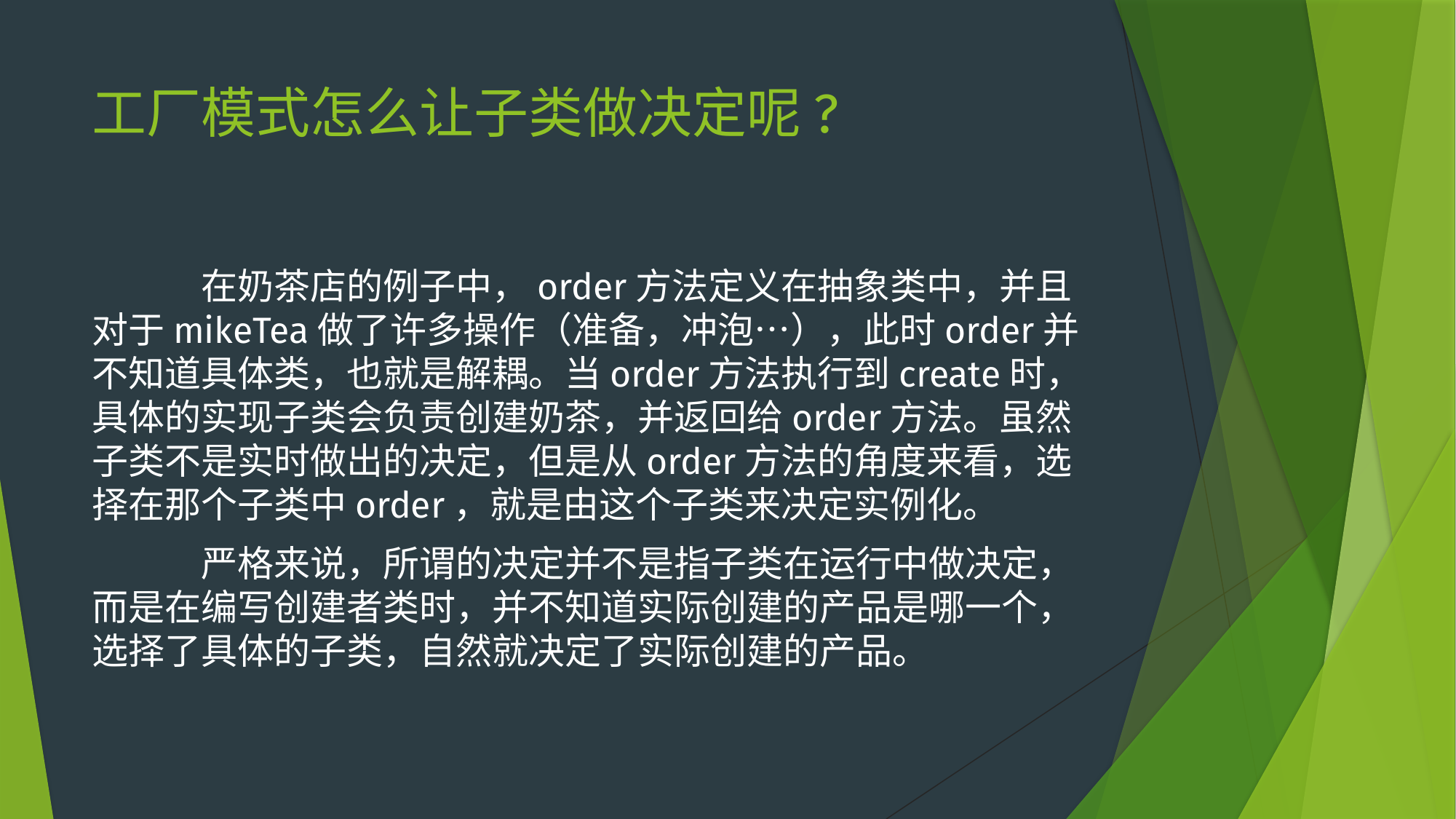

# 工厂模式怎么让子类做决定呢?
	在奶茶店的例子中，order方法定义在抽象类中，并且对于mikeTea做了许多操作（准备，冲泡…），此时order并不知道具体类，也就是解耦。当order方法执行到create时，具体的实现子类会负责创建奶茶，并返回给order方法。虽然子类不是实时做出的决定，但是从order方法的角度来看，选择在那个子类中order，就是由这个子类来决定实例化。
	严格来说，所谓的决定并不是指子类在运行中做决定，而是在编写创建者类时，并不知道实际创建的产品是哪一个，选择了具体的子类，自然就决定了实际创建的产品。